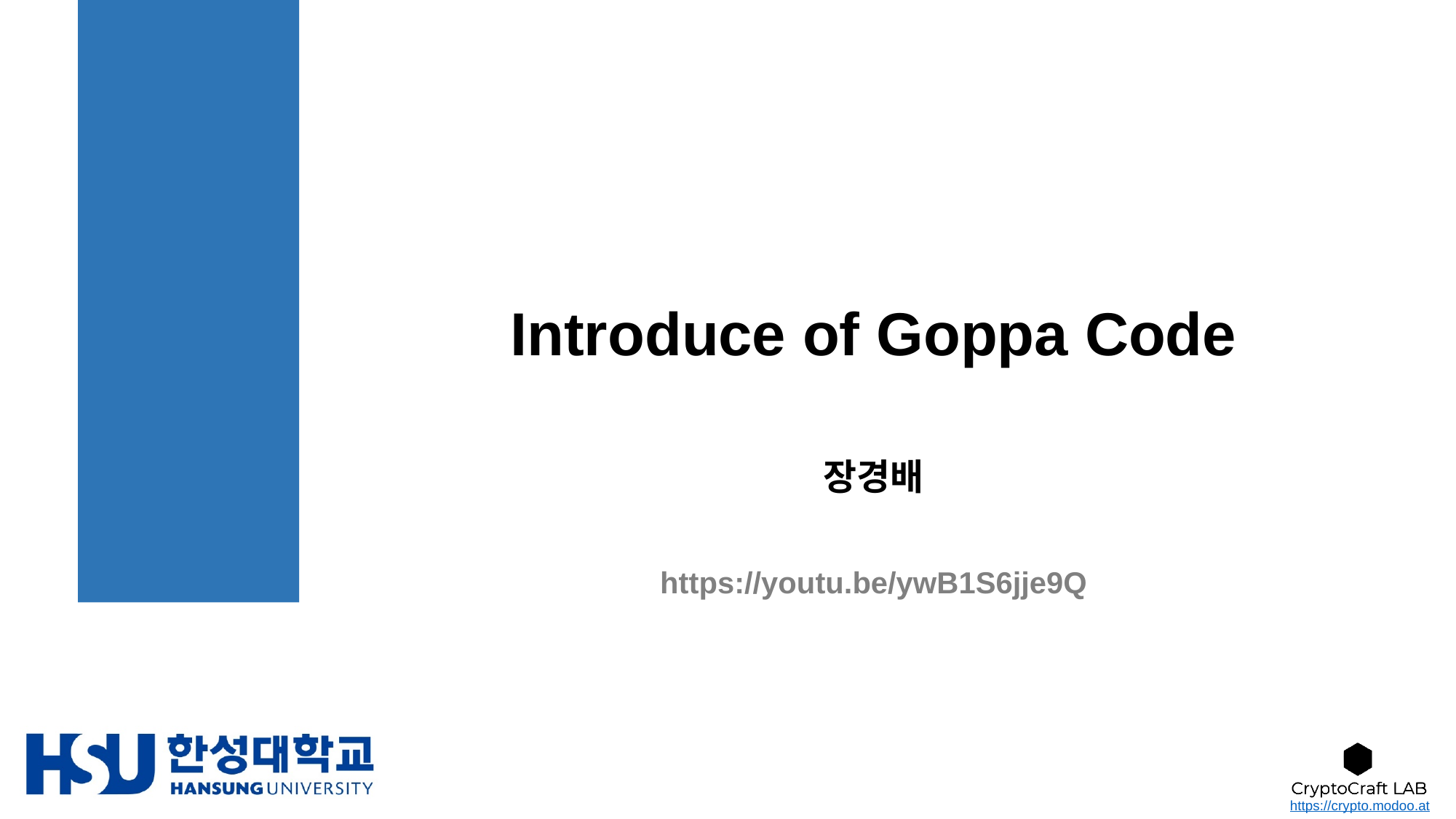

# Introduce of Goppa Code
장경배

https://youtu.be/ywB1S6jje9Q